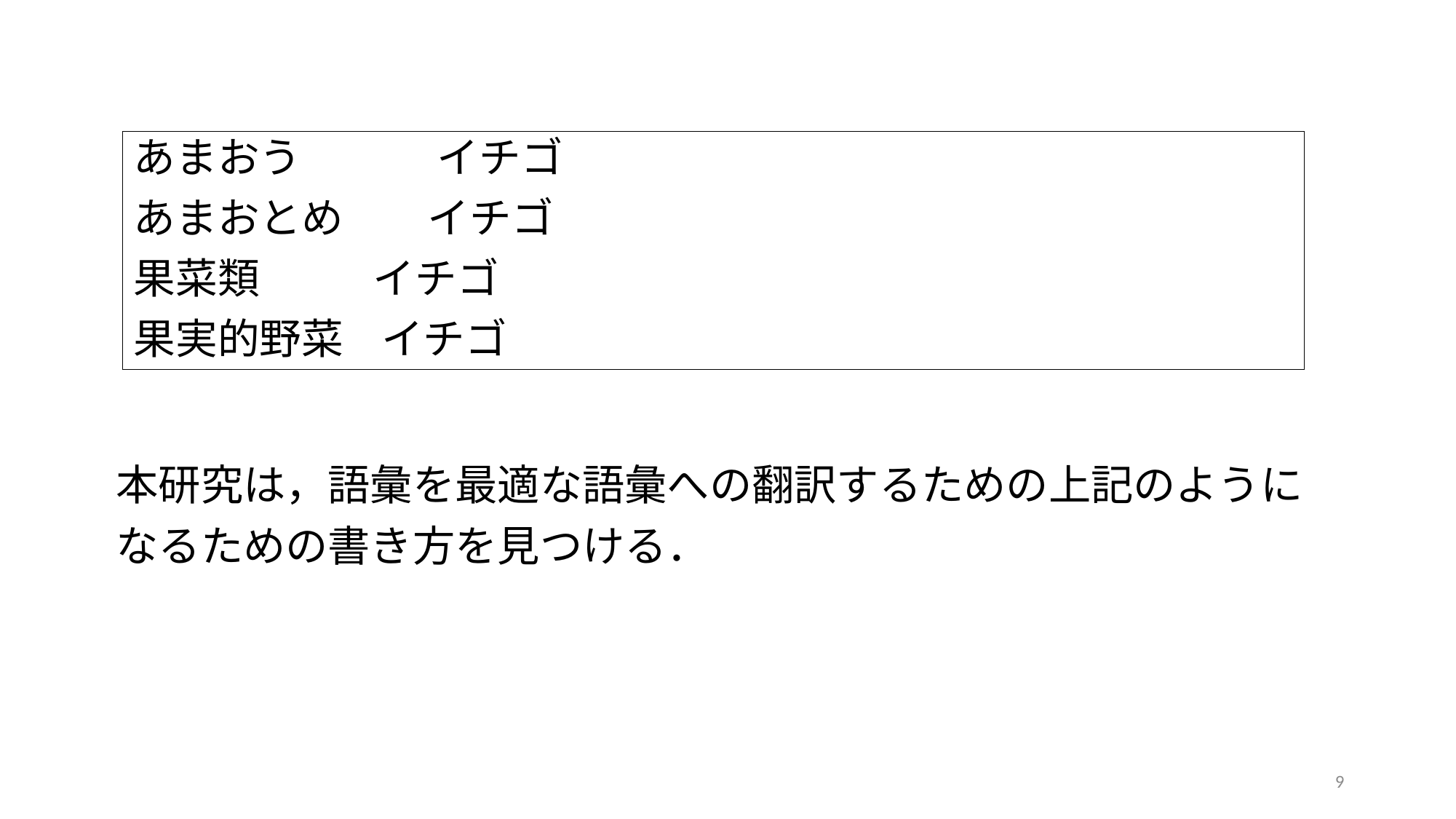

あまおう　　　 イチゴ
あまおとめ　　イチゴ
果菜類            イチゴ
果実的野菜    イチゴ
本研究は，語彙を最適な語彙への翻訳するための上記のように
なるための書き方を見つける．
9